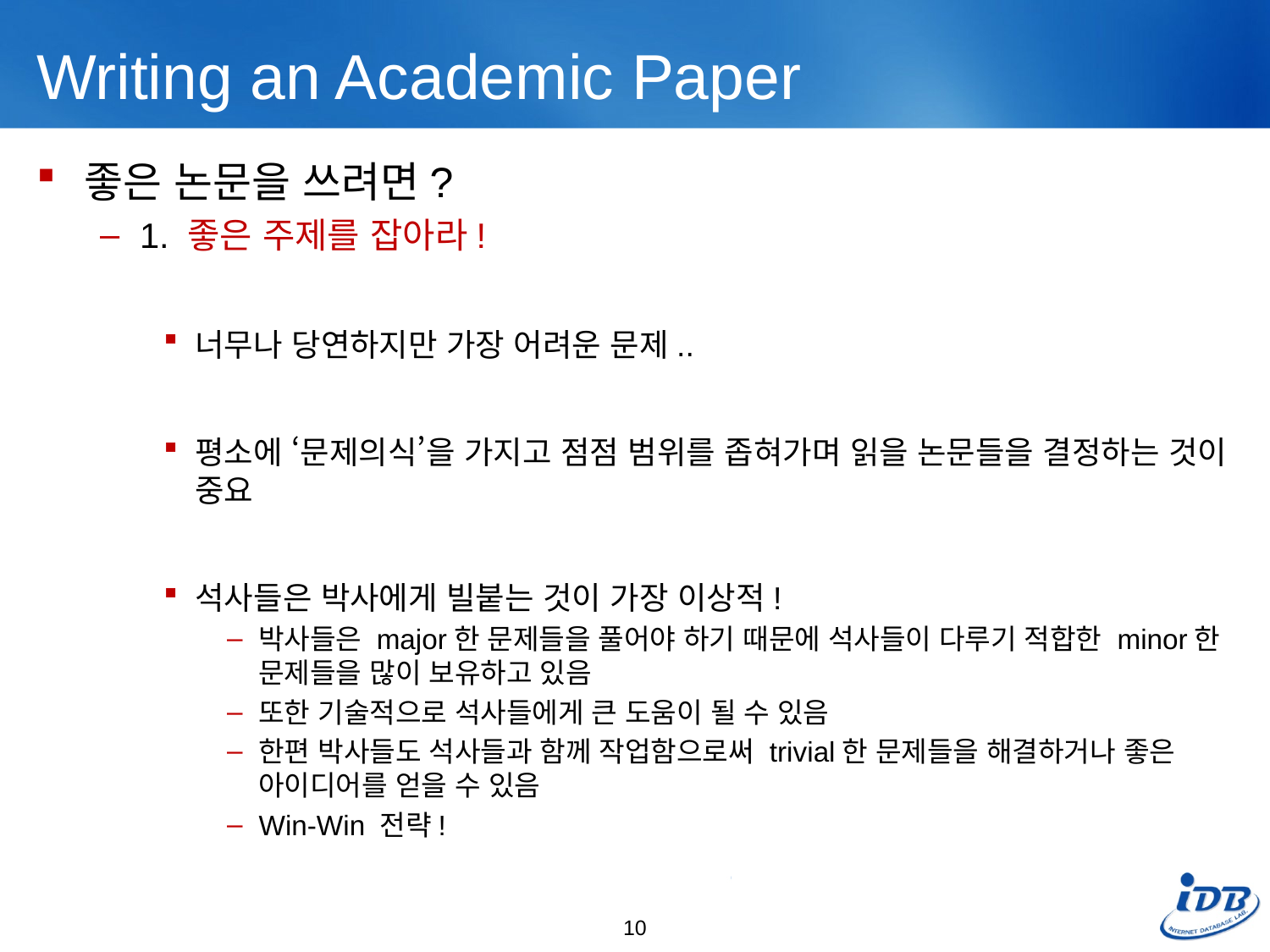

# Writing an Academic Paper
좋은 논문을 쓰려면?
1. 좋은 주제를 잡아라!

너무나 당연하지만 가장 어려운 문제..

평소에 ‘문제의식’을 가지고 점점 범위를 좁혀가며 읽을 논문들을 결정하는 것이 중요

석사들은 박사에게 빌붙는 것이 가장 이상적!
박사들은 major한 문제들을 풀어야 하기 때문에 석사들이 다루기 적합한 minor한 문제들을 많이 보유하고 있음
또한 기술적으로 석사들에게 큰 도움이 될 수 있음
한편 박사들도 석사들과 함께 작업함으로써 trivial한 문제들을 해결하거나 좋은 아이디어를 얻을 수 있음
Win-Win 전략!
10